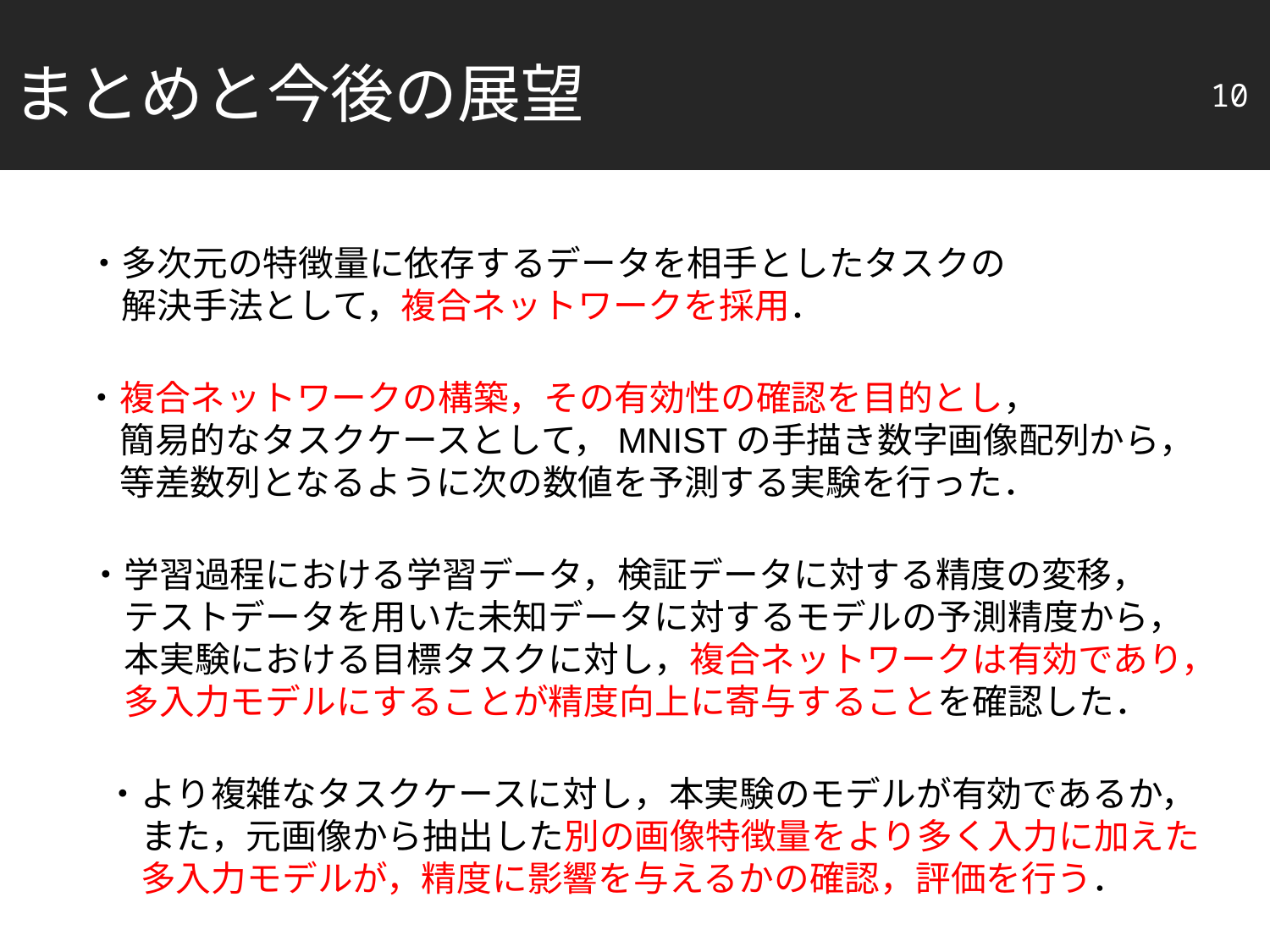

# まとめと今後の展望
10
・多次元の特徴量に依存するデータを相手としたタスクの
　解決手法として，複合ネットワークを採用．
・複合ネットワークの構築，その有効性の確認を目的とし，
　簡易的なタスクケースとして，MNISTの手描き数字画像配列から，
　等差数列となるように次の数値を予測する実験を行った．
・学習過程における学習データ，検証データに対する精度の変移，
　テストデータを用いた未知データに対するモデルの予測精度から，
　本実験における目標タスクに対し，複合ネットワークは有効であり，
　多入力モデルにすることが精度向上に寄与することを確認した．
・より複雑なタスクケースに対し，本実験のモデルが有効であるか，
　また，元画像から抽出した別の画像特徴量をより多く入力に加えた
　多入力モデルが，精度に影響を与えるかの確認，評価を行う．